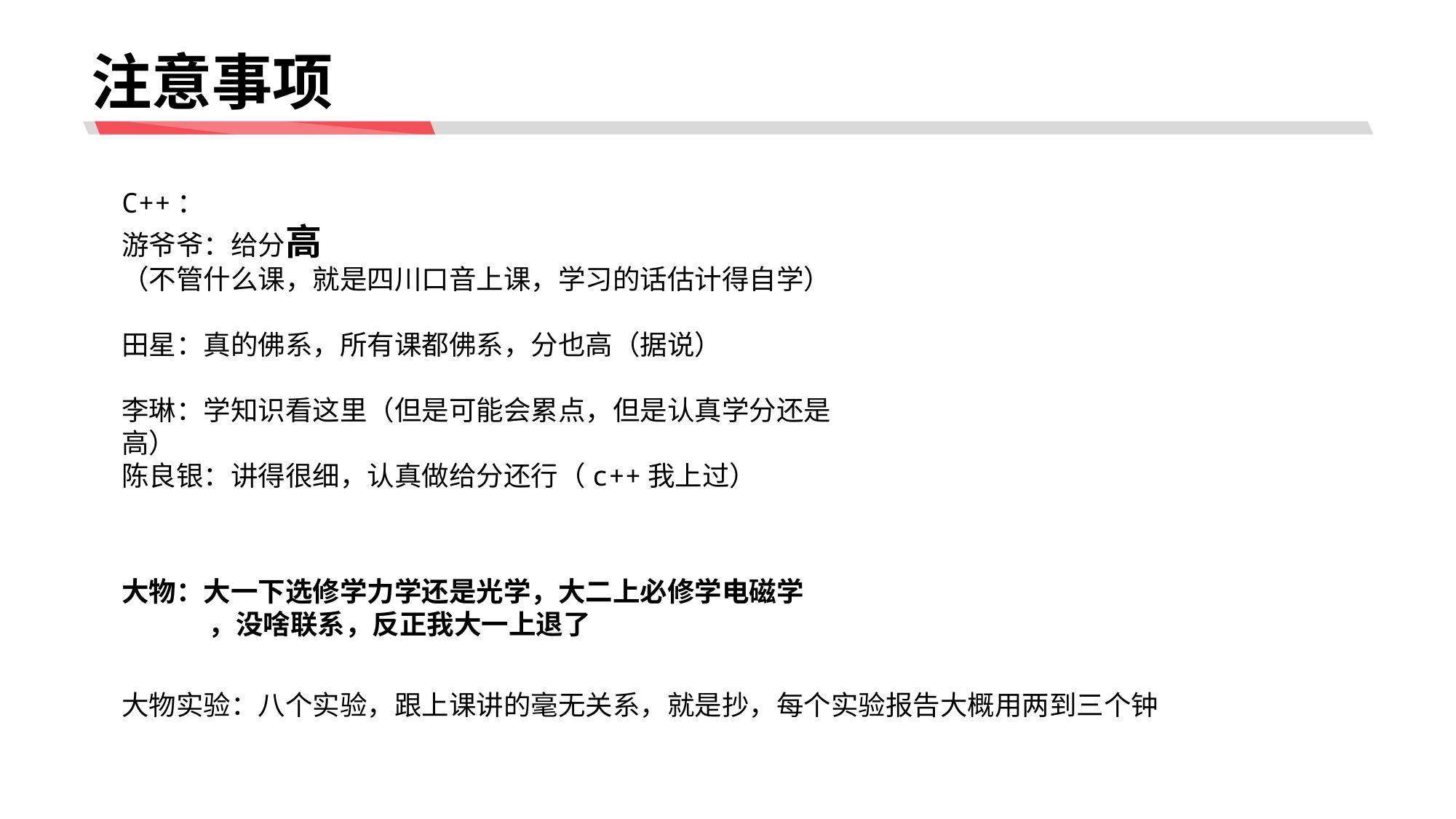

# 注意事项
C++：
游爷爷：给分高
（不管什么课，就是四川口音上课，学习的话估计得自学）

田星：真的佛系，所有课都佛系，分也高（据说）

李琳：学知识看这里（但是可能会累点，但是认真学分还是高）
陈良银：讲得很细，认真做给分还行（c++我上过）
大物：大一下选修学力学还是光学，大二上必修学电磁学
             ，没啥联系，反正我大一上退了
大物实验：八个实验，跟上课讲的毫无关系，就是抄，每个实验报告大概用两到三个钟